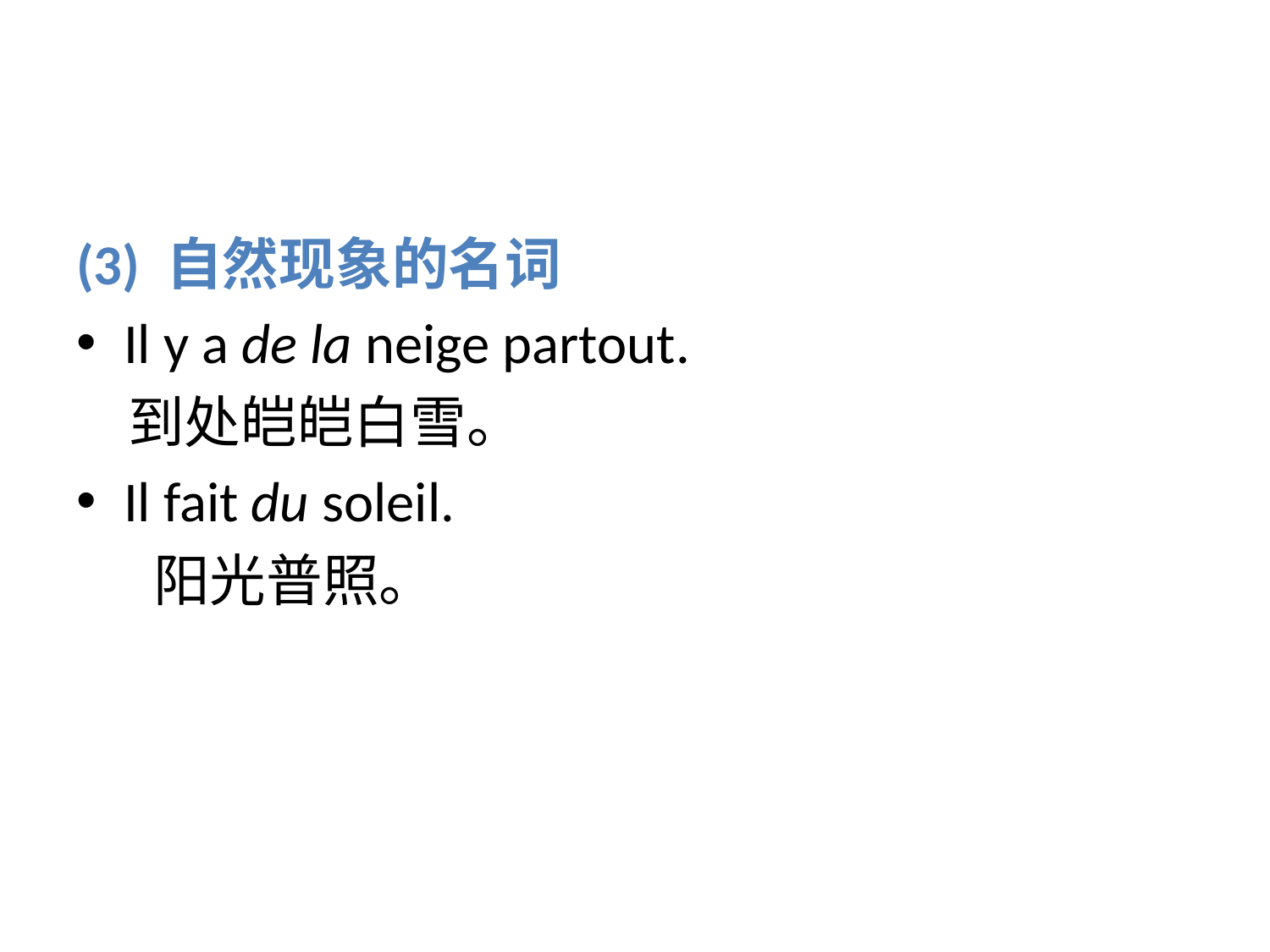

#
(3) 自然现象的名词
Il y a de la neige partout.
   到处皑皑白雪。
Il fait du soleil.
     阳光普照。